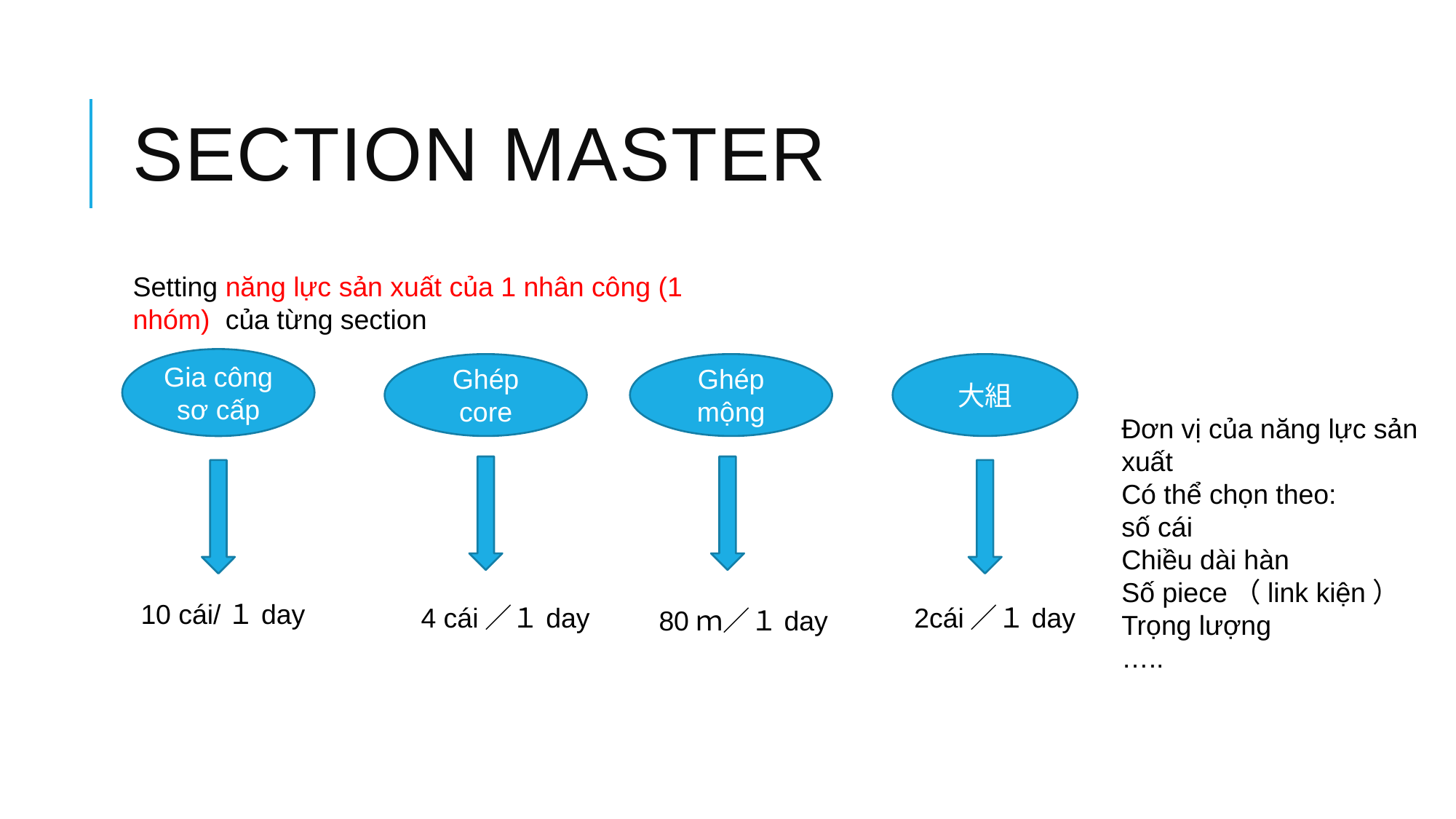

# Section master
Setting năng lực sản xuất của 1 nhân công (1 nhóm)  của từng section
Gia công sơ cấp
Ghép core
Ghép mộng
大組
Đơn vị của năng lực sản xuất
Có thể chọn theo:
số cái
Chiều dài hàn
Số piece（link kiện）
Trọng lượng
…..

10 cái/１day

4 cái／１day
2cái／１day
80ｍ／１day